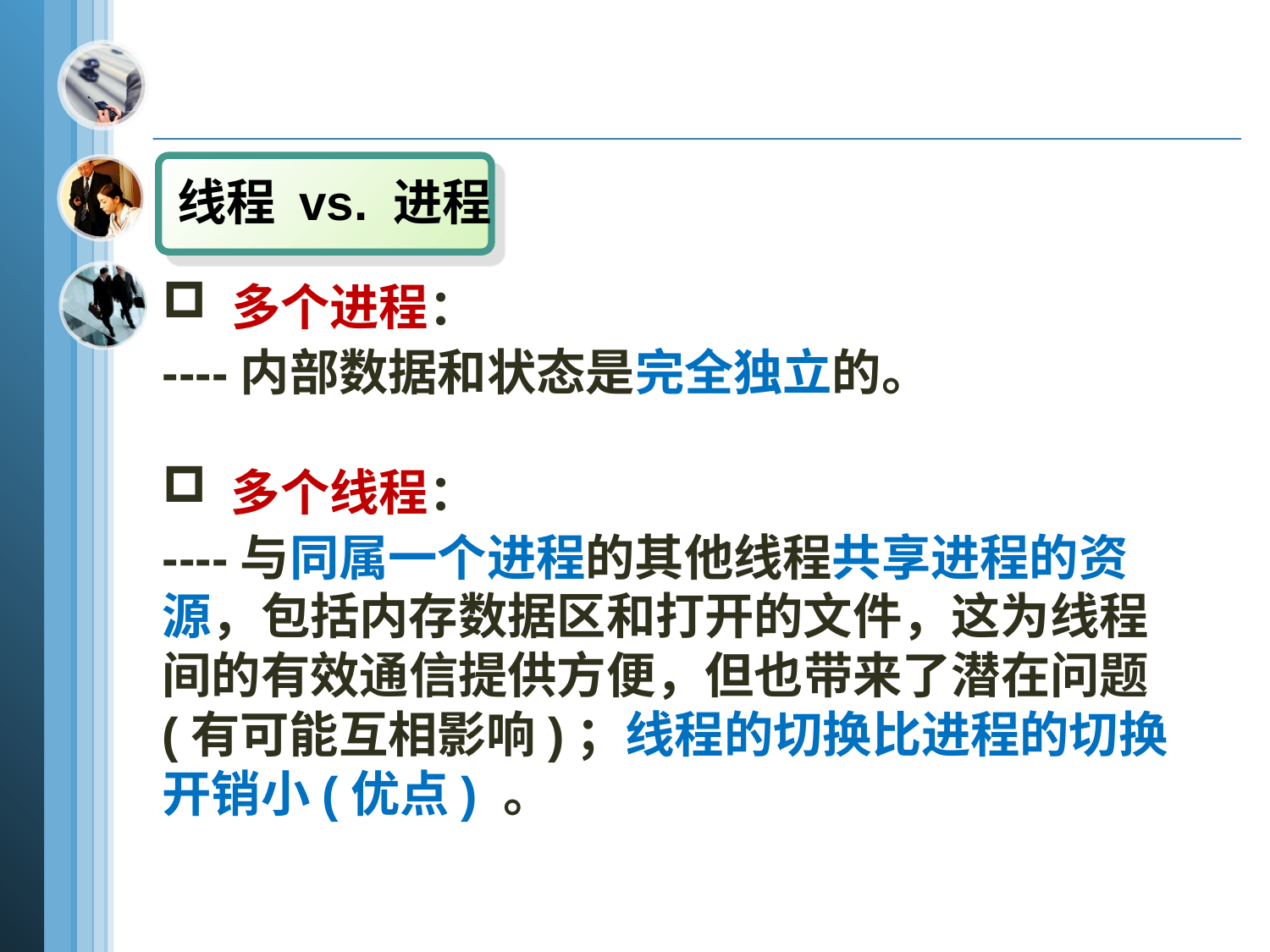

线程 vs. 进程
 多个进程：
----内部数据和状态是完全独立的。
 多个线程：
----与同属一个进程的其他线程共享进程的资源，包括内存数据区和打开的文件，这为线程间的有效通信提供方便，但也带来了潜在问题(有可能互相影响)；线程的切换比进程的切换开销小(优点) 。